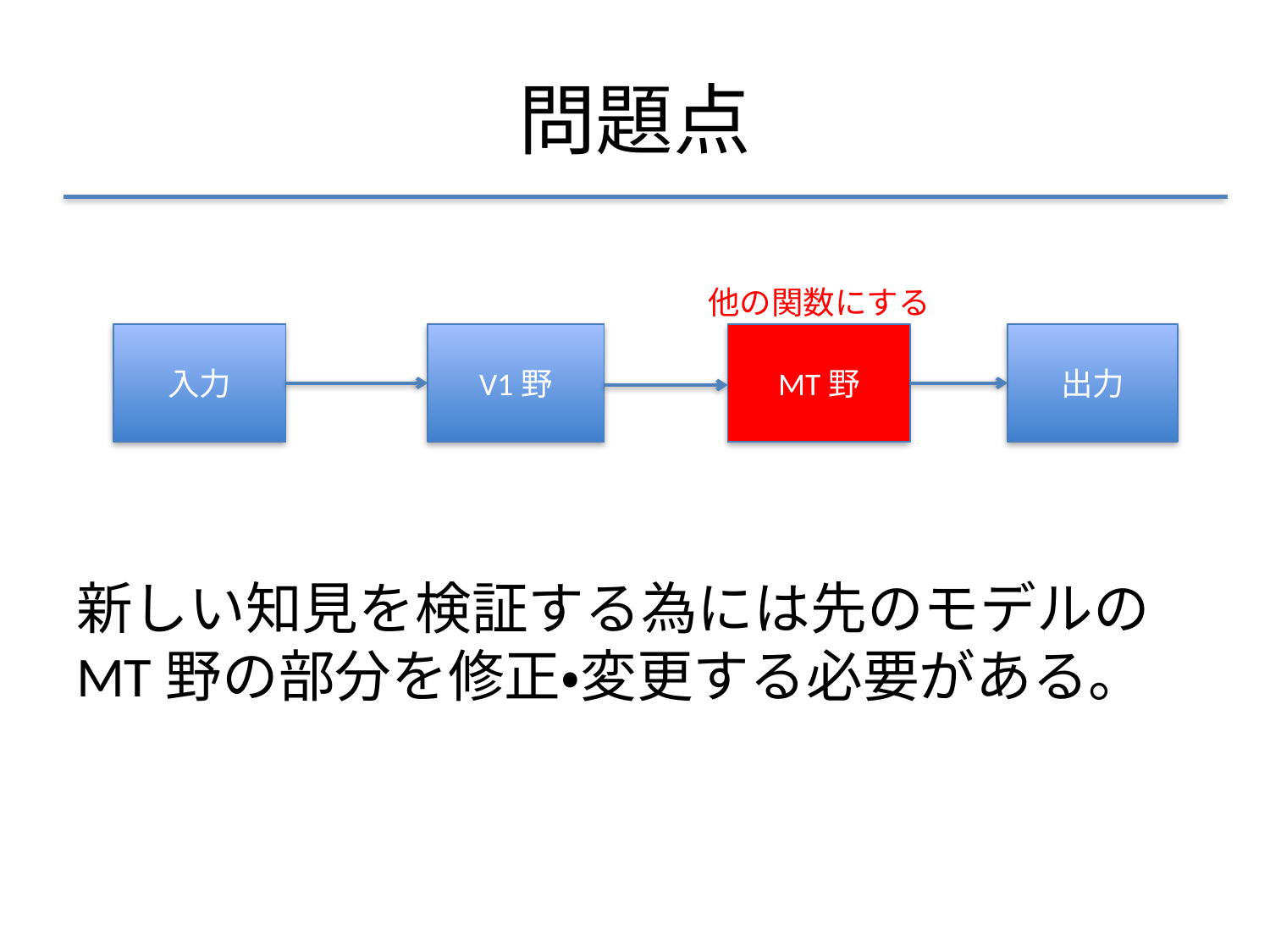

# 問題点
他の関数にする
入力
V1野
MT野
出力
新しい知見を検証する為には先のモデルのMT野の部分を修正・変更する必要がある。